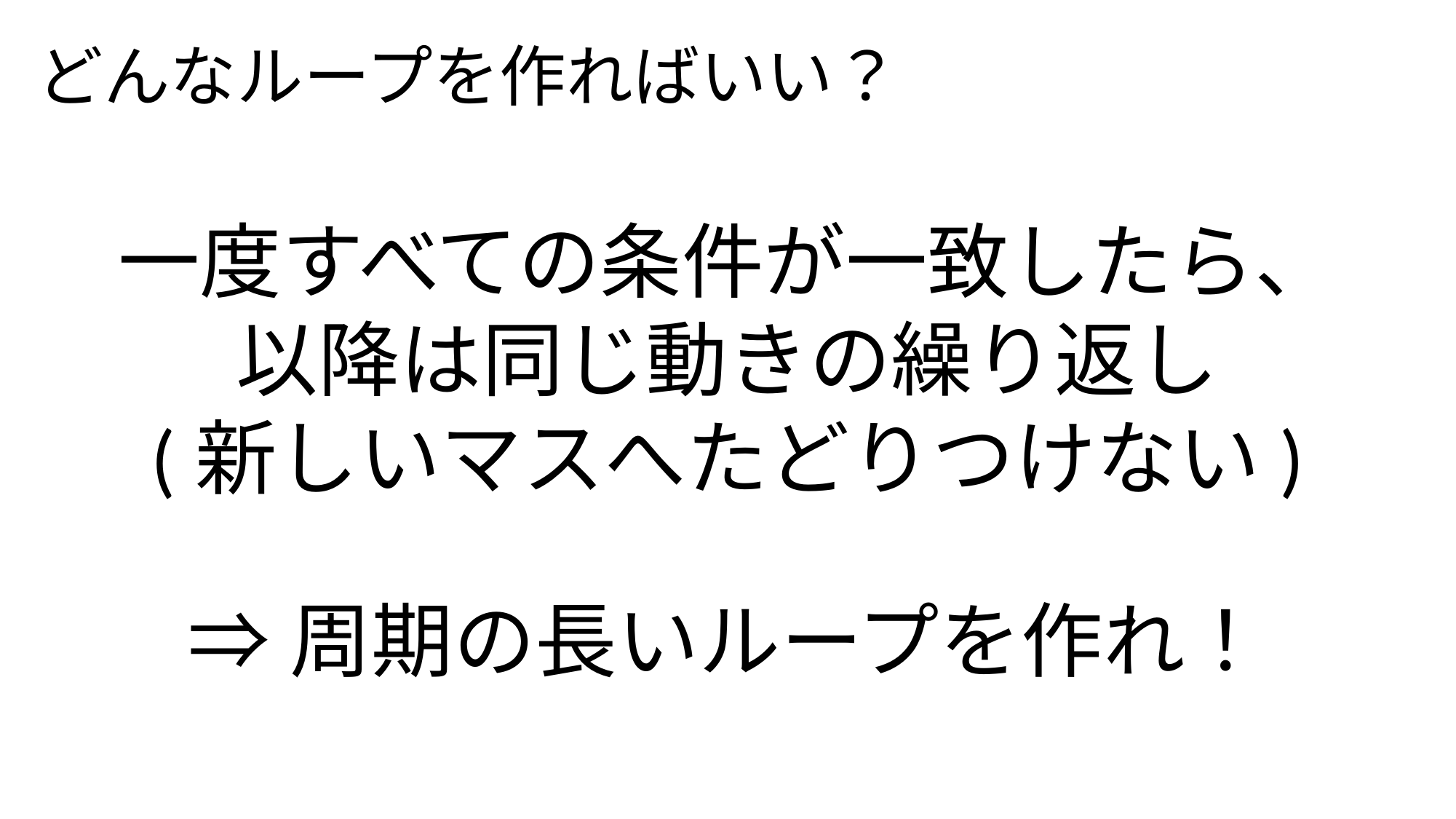

# どんなループを作ればいい？
一度すべての条件が一致したら、
以降は同じ動きの繰り返し
(新しいマスへたどりつけない)
⇒周期の長いループを作れ！